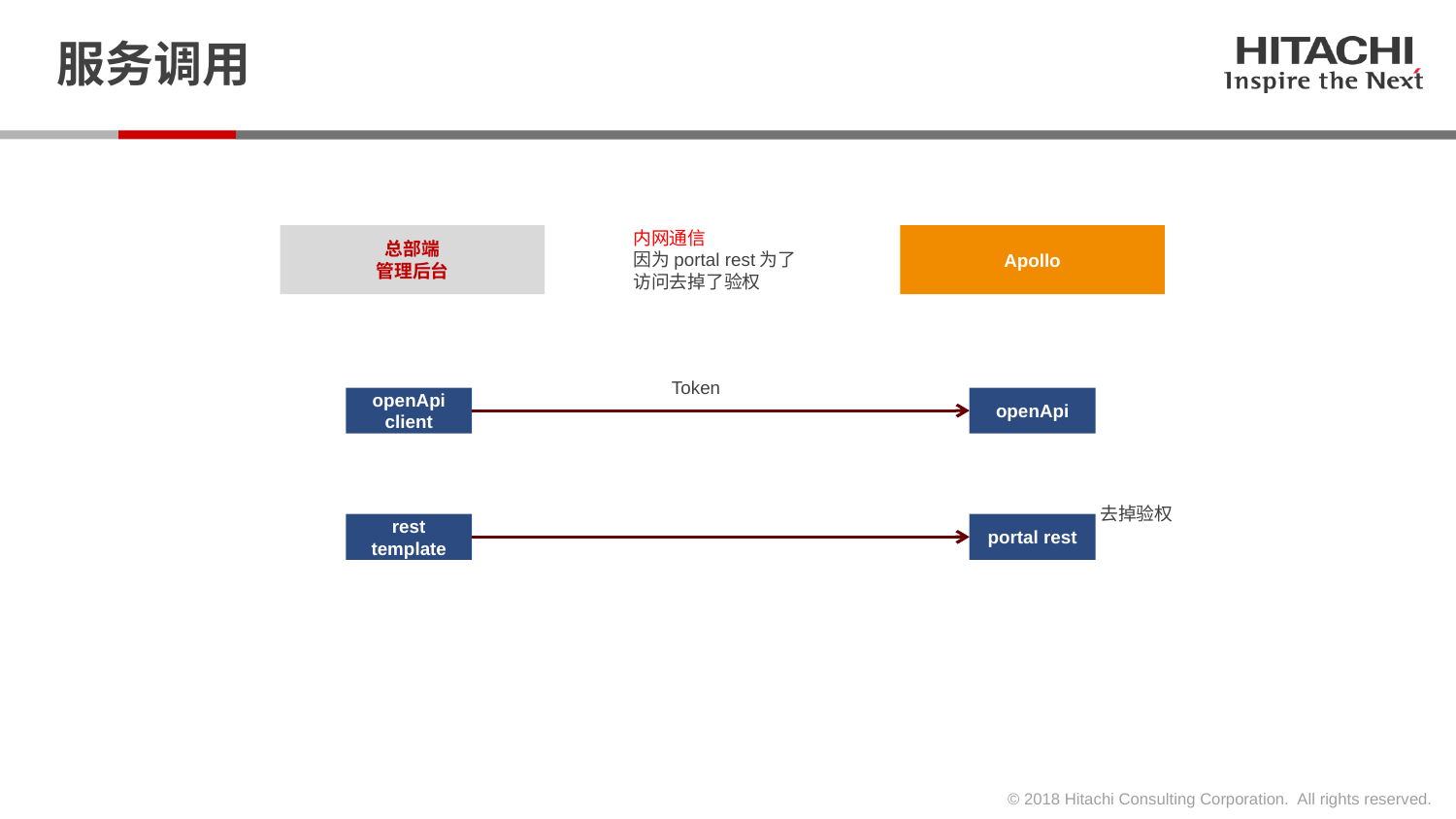

# 服务调用
内网通信
因为portal rest为了访问去掉了验权
总部端
管理后台
Apollo
Token
openApi
client
openApi
去掉验权
rest
template
portal rest